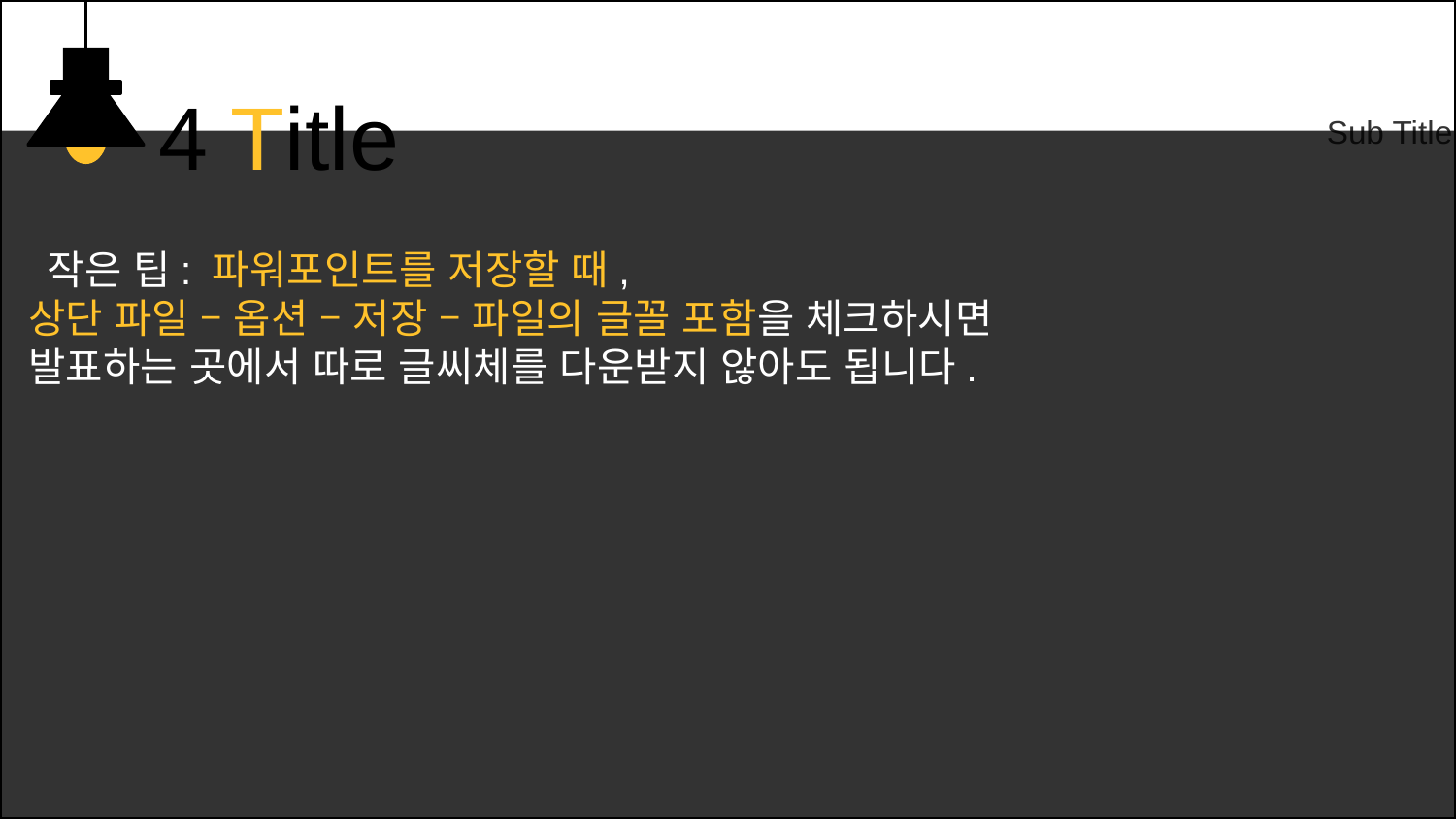

4 Title
Sub Title
 작은 팁: 파워포인트를 저장할 때,
상단 파일 – 옵션 – 저장 – 파일의 글꼴 포함을 체크하시면
발표하는 곳에서 따로 글씨체를 다운받지 않아도 됩니다.